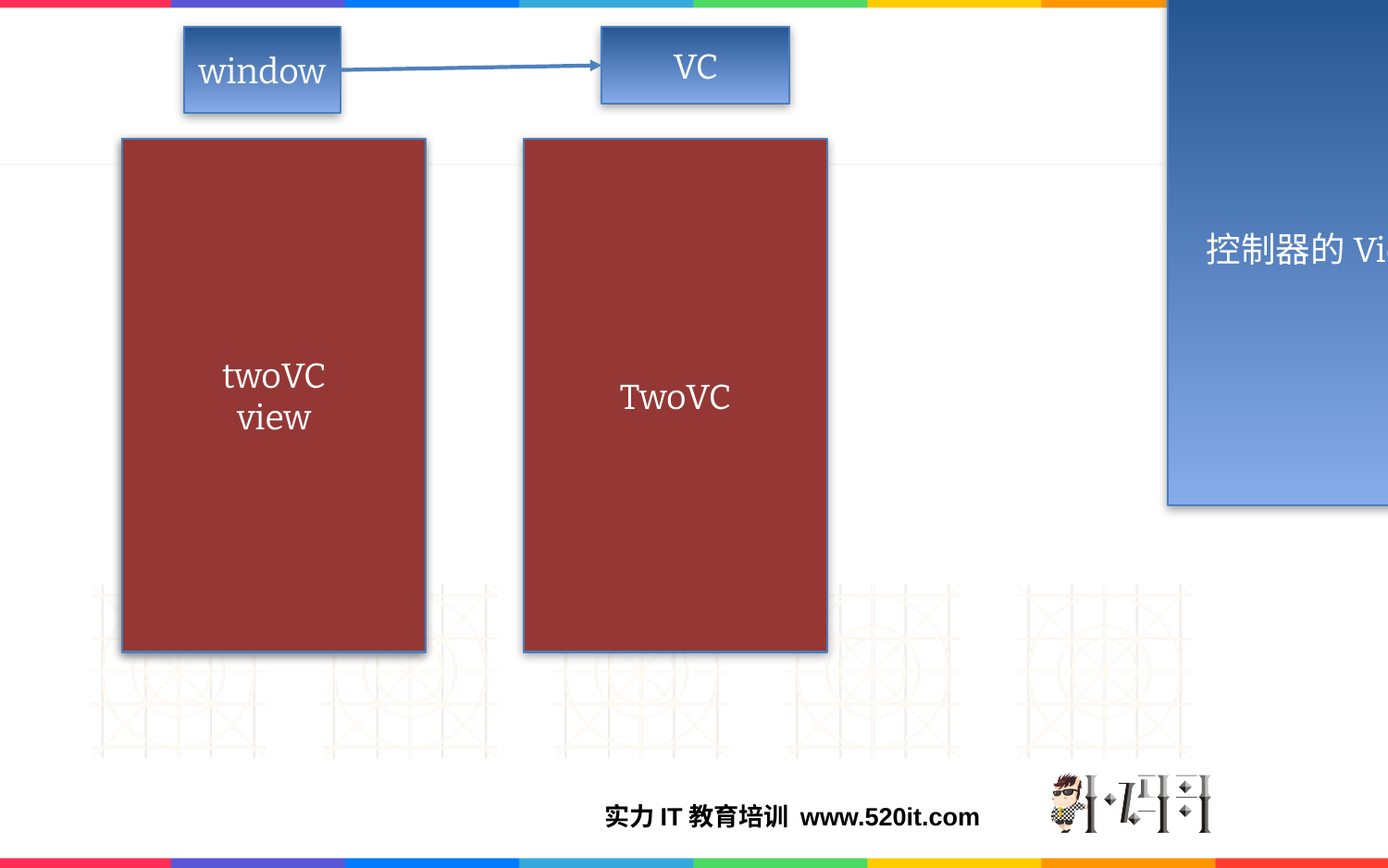

控制器的View
window
VC
twoVC
view
window
TwoVC